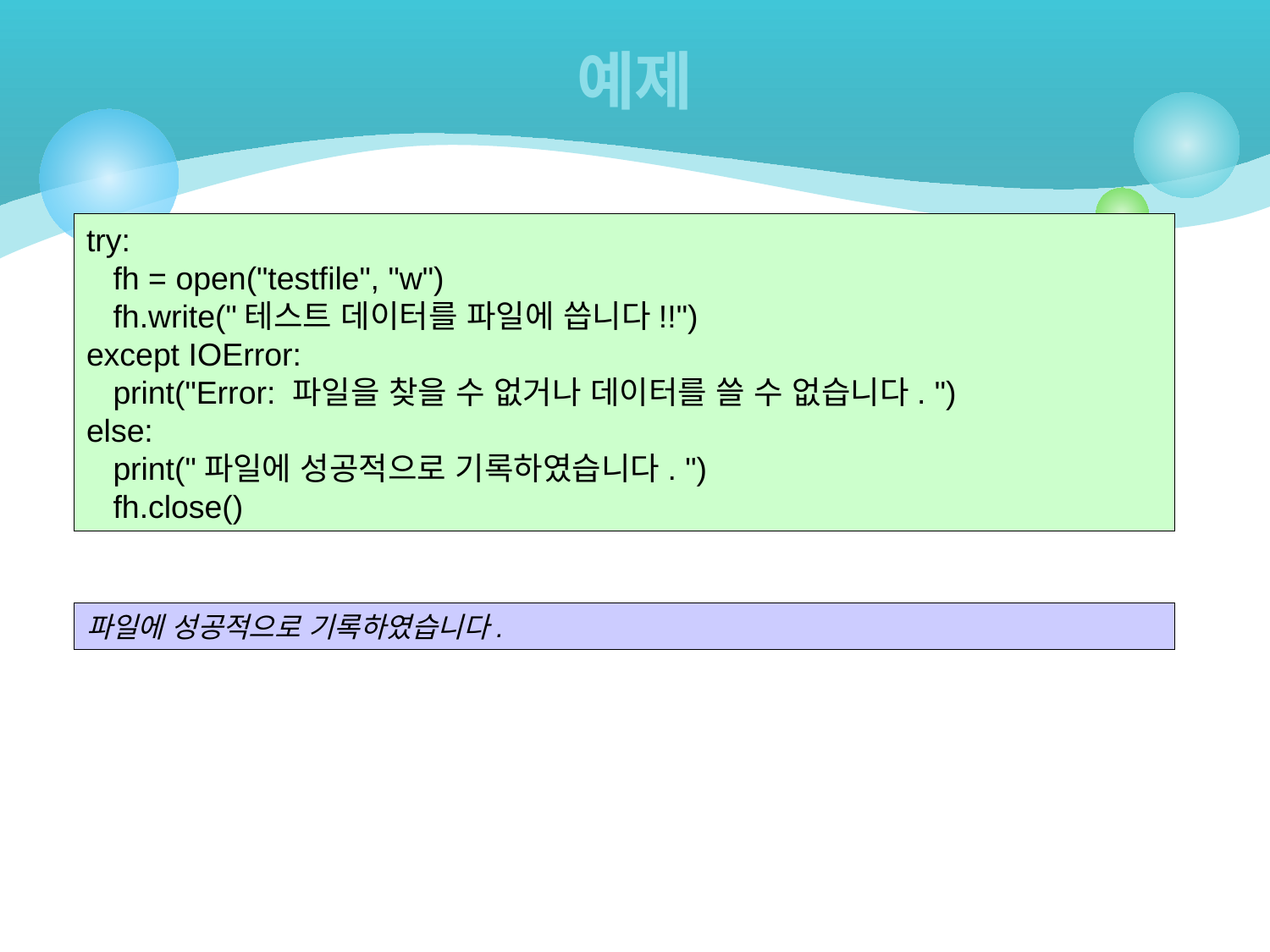

# 예제
try:
   fh = open("testfile", "w")
   fh.write("테스트 데이터를 파일에 씁니다!!")
except IOError:
   print("Error: 파일을 찾을 수 없거나 데이터를 쓸 수 없습니다. ")
else:
   print("파일에 성공적으로 기록하였습니다. ")
   fh.close()
파일에 성공적으로 기록하였습니다.